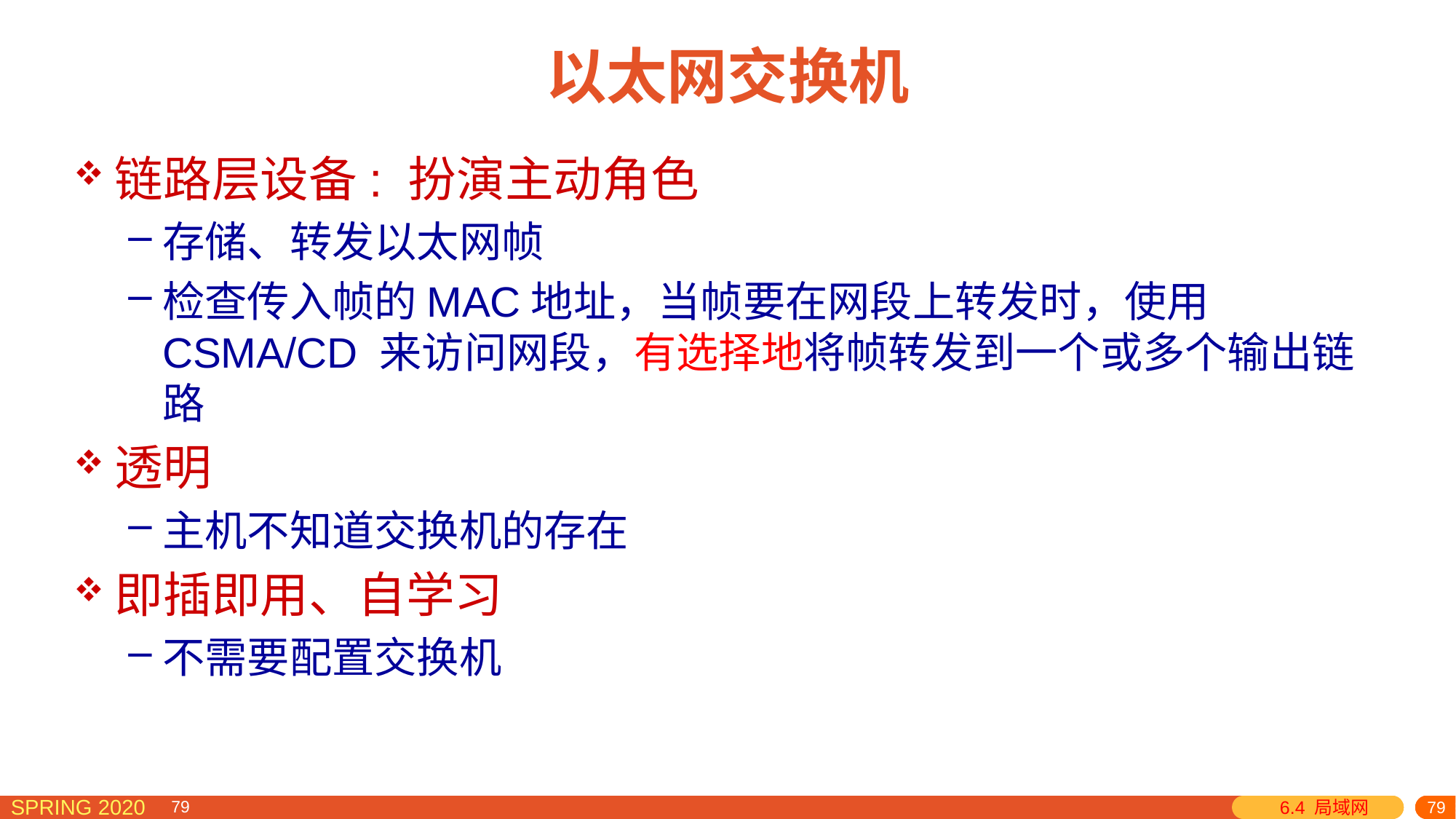

# 以太网交换机
链路层设备: 扮演主动角色
存储、转发以太网帧
检查传入帧的MAC地址，当帧要在网段上转发时，使用 CSMA/CD 来访问网段，有选择地将帧转发到一个或多个输出链路
透明
主机不知道交换机的存在
即插即用、自学习
不需要配置交换机
6.4 局域网